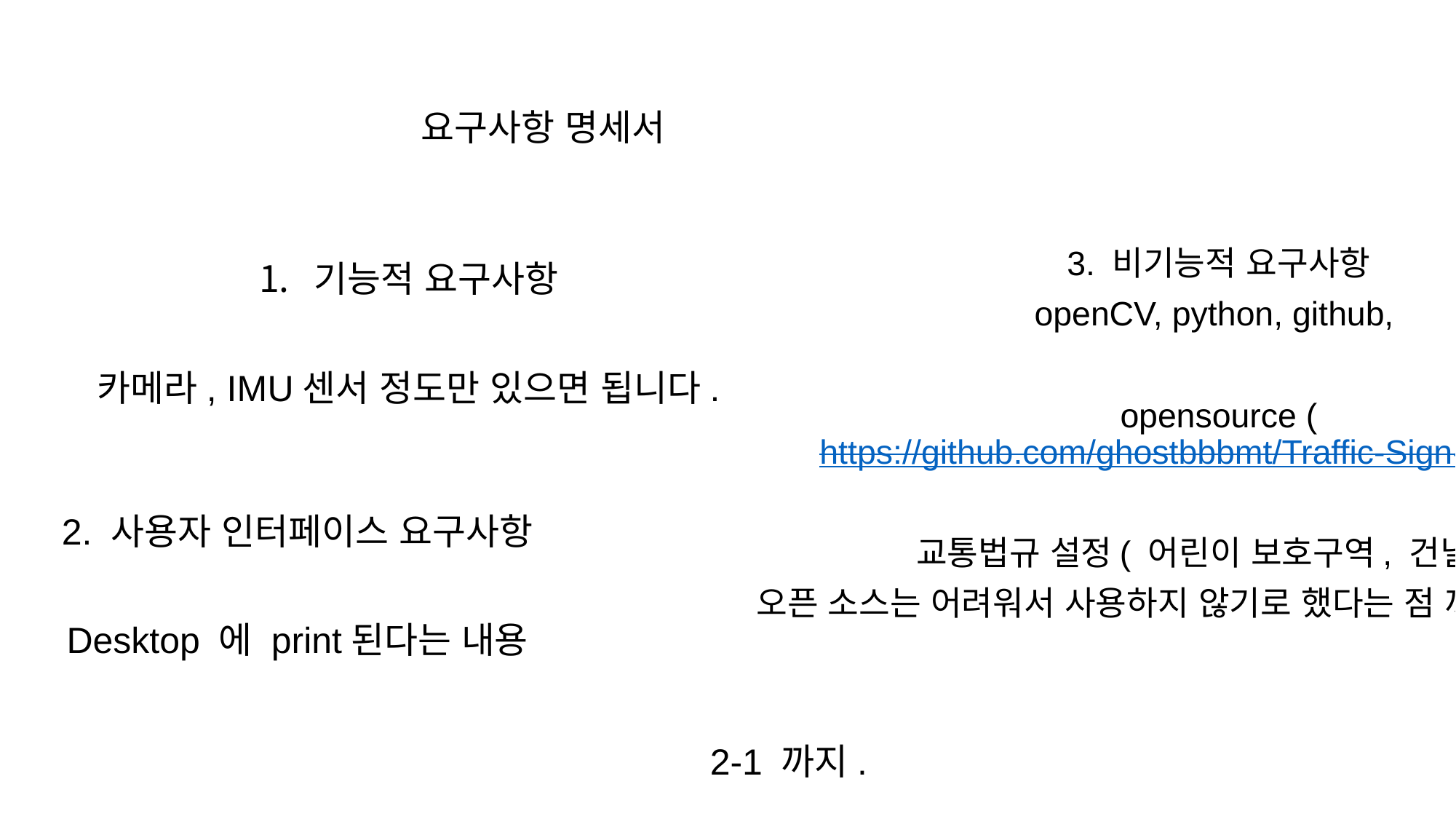

요구사항 명세서
3. 비기능적 요구사항
openCV, python, github,

opensource (https://github.com/ghostbbbmt/Traffic-Sign-Detection)

교통법규 설정( 어린이 보호구역, 건널목)
오픈 소스는 어려워서 사용하지 않기로 했다는 점 까지 설명할 계획
기능적 요구사항

카메라, IMU센서 정도만 있으면 됩니다.
2. 사용자 인터페이스 요구사항

Desktop 에 print된다는 내용
2-1 까지.